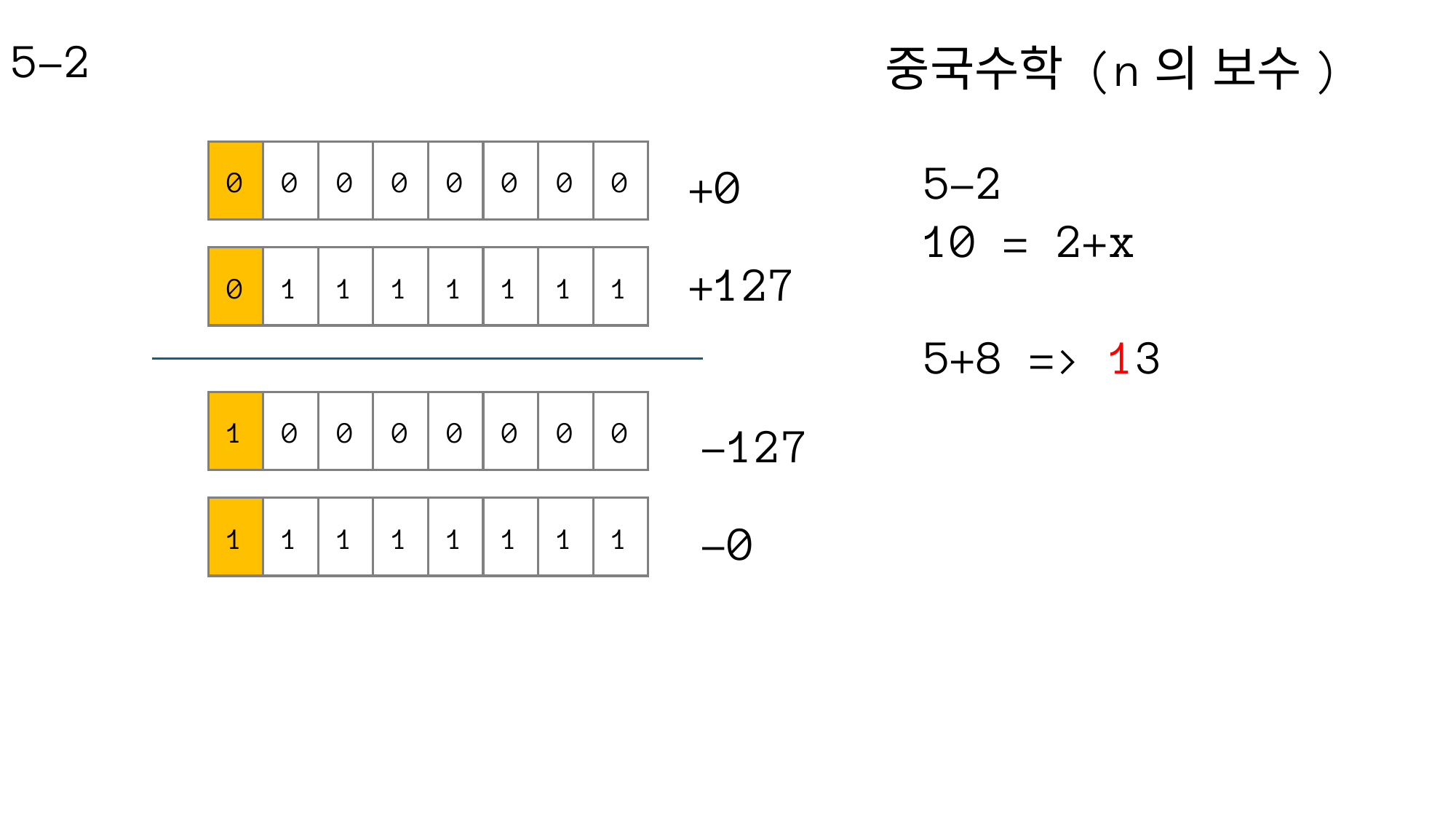

5-2
중국수학 (n의 보수)
0
0
0
0
0
0
0
0
5-2
10 = 2+x

5+8 => 13
+0
0
1
1
1
1
1
1
1
+127
1
0
0
0
0
0
0
0
-127
1
1
1
1
1
1
1
1
-0